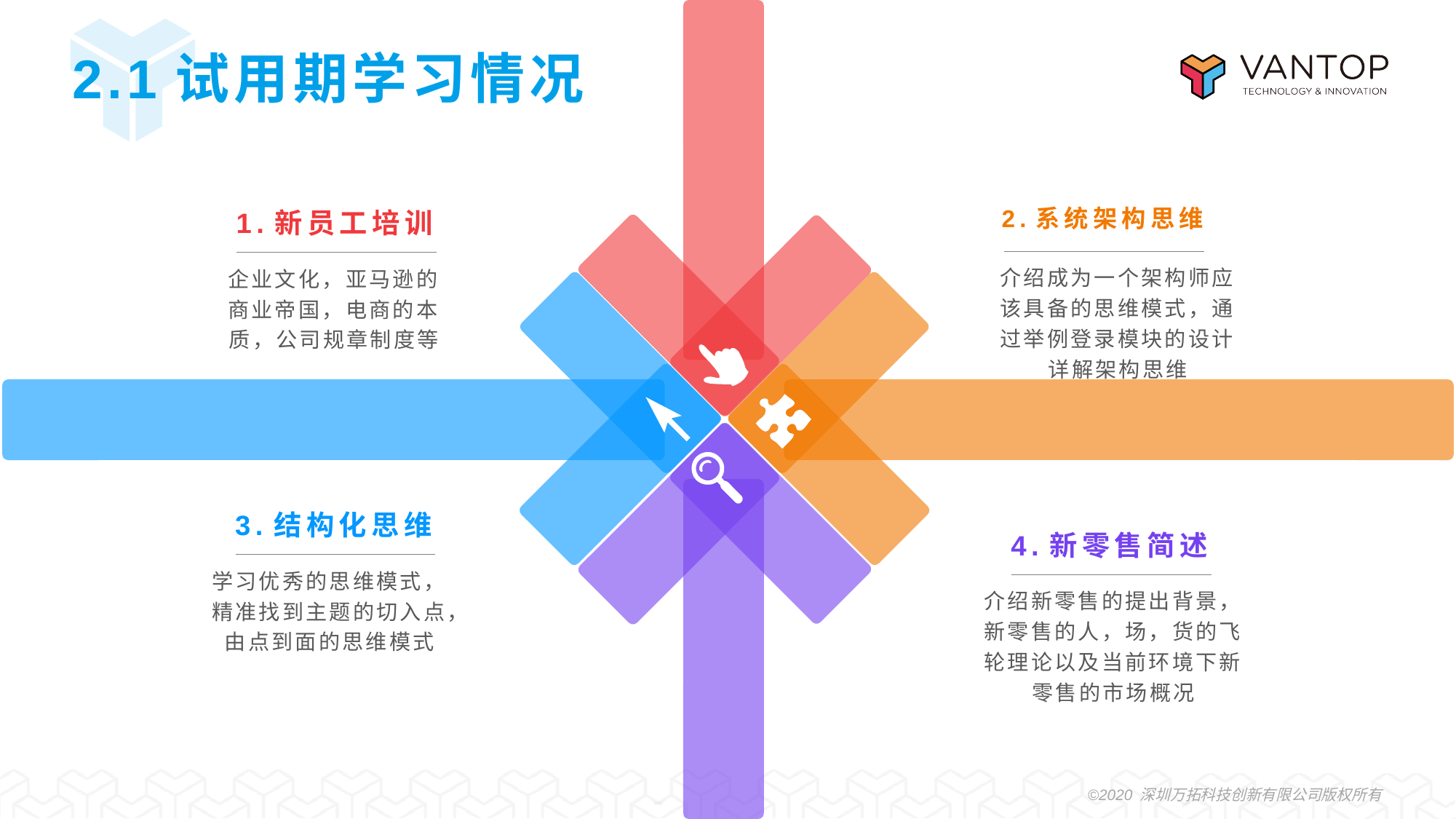

# 2.1试用期学习情况

2.系统架构思维
1.新员工培训
介绍成为一个架构师应该具备的思维模式，通过举例登录模块的设计详解架构思维
企业文化，亚马逊的商业帝国，电商的本质，公司规章制度等

3.结构化思维
4.新零售简述
学习优秀的思维模式，精准找到主题的切入点，由点到面的思维模式
介绍新零售的提出背景，新零售的人，场，货的飞轮理论以及当前环境下新零售的市场概况